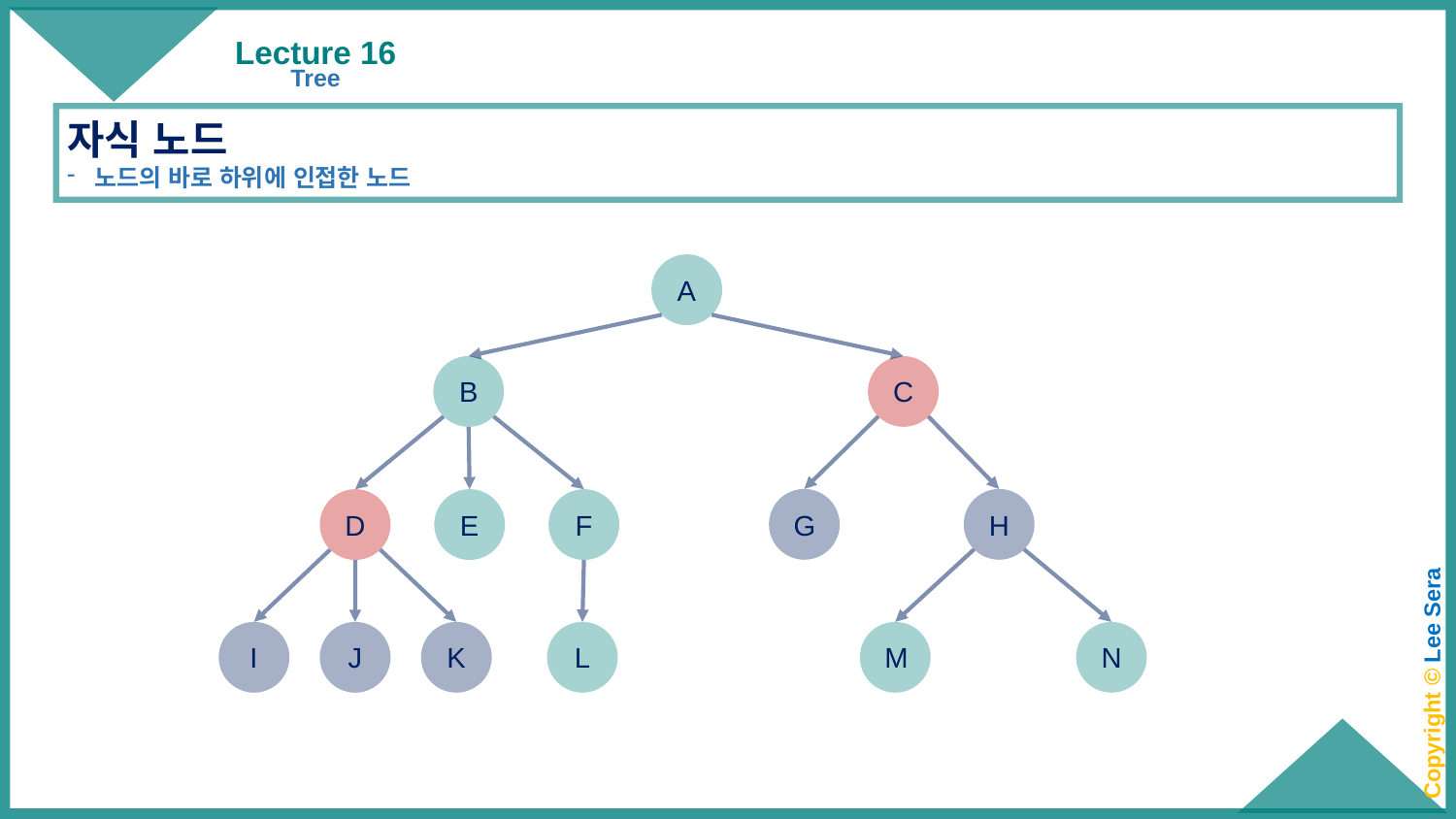

# Lecture 16
Tree
자식 노드
노드의 바로 하위에 인접한 노드
A
B
C
G
H
D
E
F
I
J
K
L
M
N
Copyright © Lee Sera